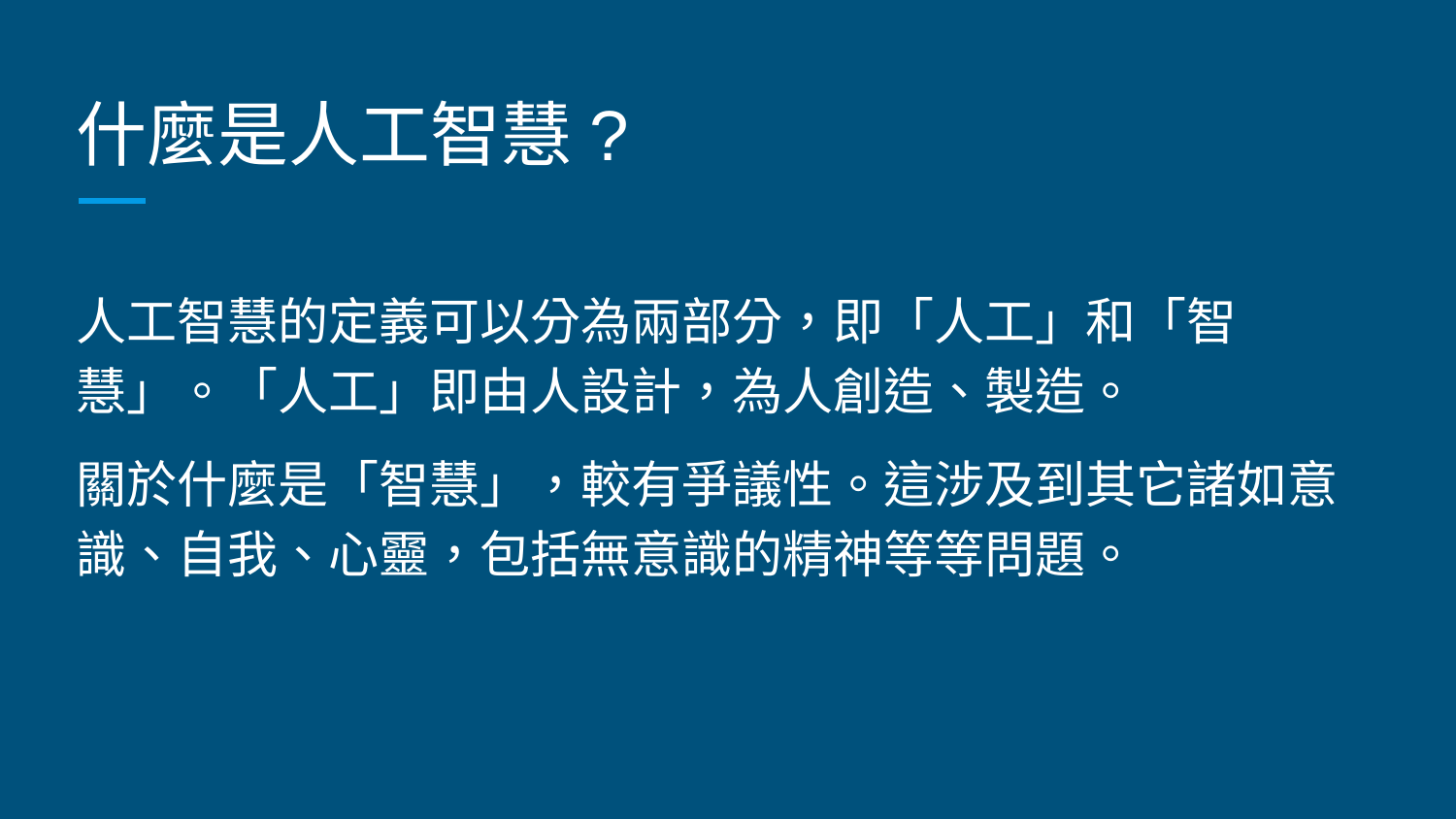

# 什麼是人工智慧?
人工智慧的定義可以分為兩部分，即「人工」和「智慧」。「人工」即由人設計，為人創造、製造。
關於什麼是「智慧」，較有爭議性。這涉及到其它諸如意識、自我、心靈，包括無意識的精神等等問題。